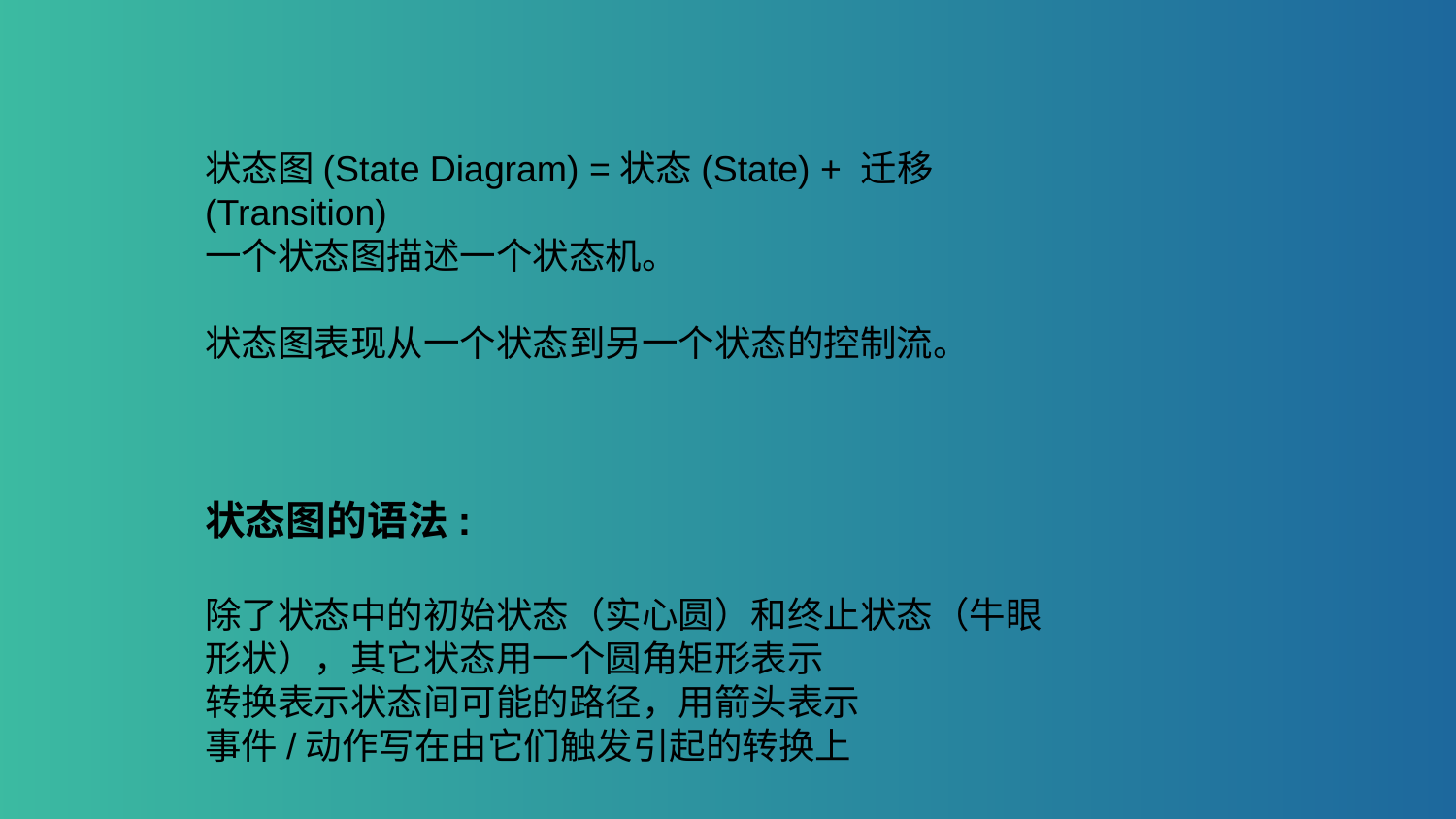

状态图(State Diagram) =状态(State) + 迁移(Transition)
一个状态图描述一个状态机。

状态图表现从一个状态到另一个状态的控制流。

状态图的语法:

除了状态中的初始状态（实心圆）和终止状态（牛眼形状），其它状态用一个圆角矩形表示
转换表示状态间可能的路径，用箭头表示
事件/动作写在由它们触发引起的转换上